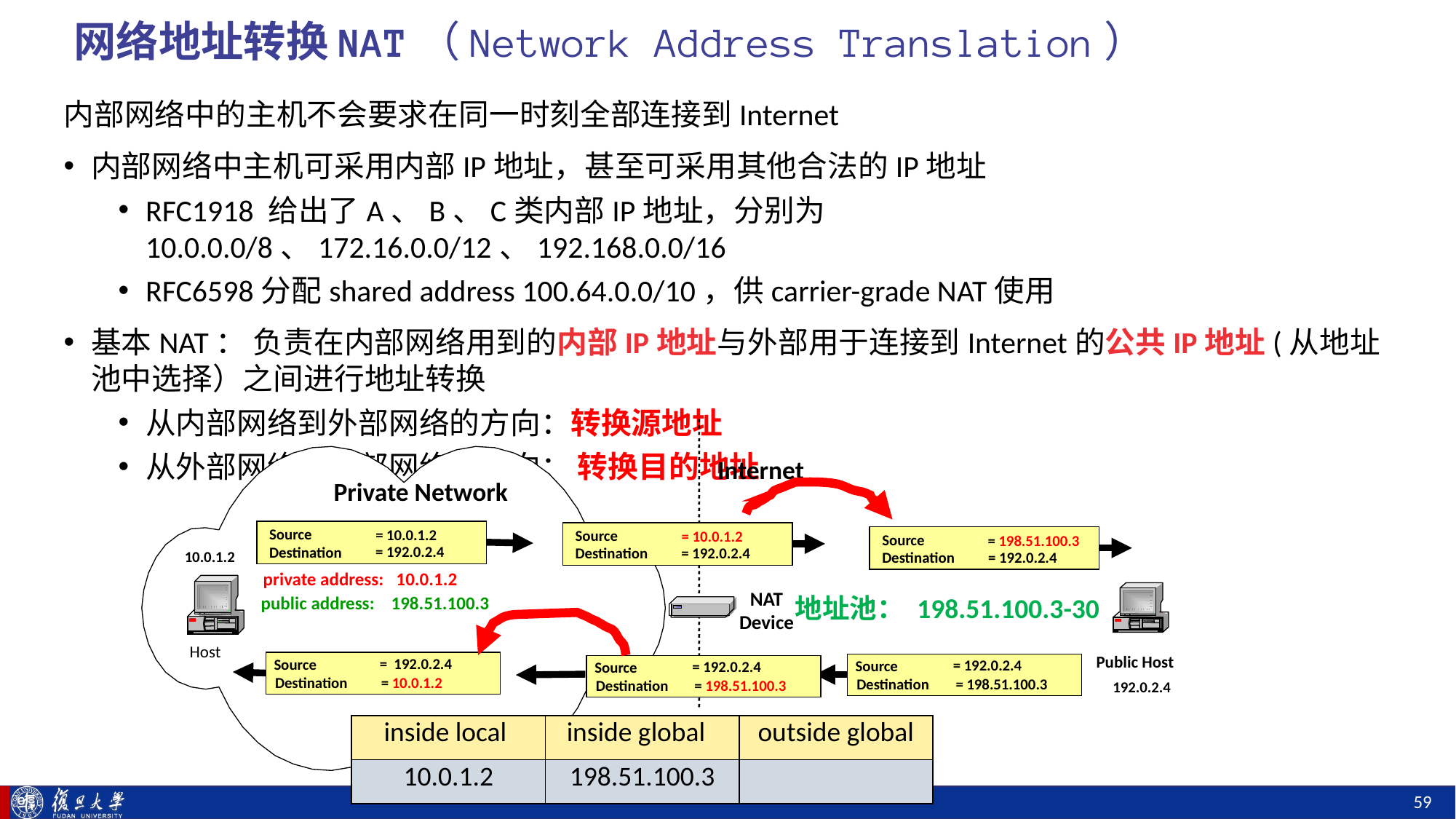

# 网络地址转换NAT（Network Address Translation）
内部网络中的主机不会要求在同一时刻全部连接到Internet
内部网络中主机可采用内部IP地址，甚至可采用其他合法的IP地址
RFC1918 给出了A、B、C类内部IP地址，分别为10.0.0.0/8、172.16.0.0/12、192.168.0.0/16
RFC6598分配shared address 100.64.0.0/10，供carrier-grade NAT使用
基本NAT： 负责在内部网络用到的内部IP地址与外部用于连接到Internet的公共IP地址(从地址池中选择）之间进行地址转换
从内部网络到外部网络的方向：转换源地址
从外部网络到内部网络的方向： 转换目的地址

Internet

Private Network

Source
= 10.0.1.2
= 192.0.2.4

Destination

Source
= 10.0.1.2
= 192.0.2.4

Destination

Source
        = 198.51.100.3
= 192.0.2.4

Destination

10.0.1.2

private address:   10.0.1.2

地址池： 198.51.100.3-30
NAT
Device

public address:    198.51.100.3

=  64.236.24.4
= 192.0.2.4
Source
Source

Destination
Destination
= 128.59.16.21
= 198.51.100.3

Host
Public Host

  =  192.0.2.4
Source

Destination
= 10.0.1.2

= 192.0.2.4
Source
Destination
= 198.51.100.3

192.0.2.4

| inside local | inside global | outside global |
| --- | --- | --- |
| 10.0.1.2 | 198.51.100.3 |  |